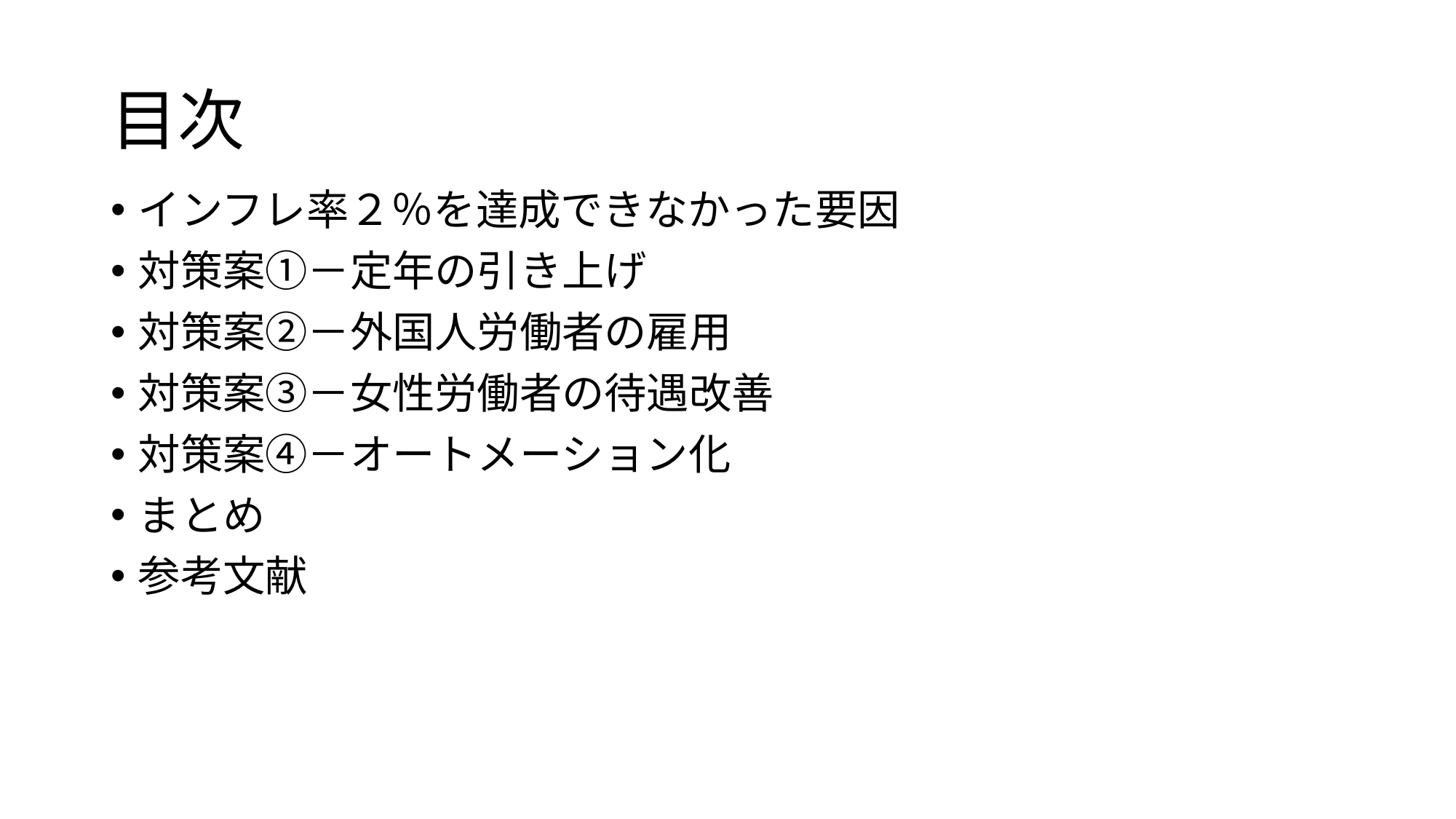

# 目次
インフレ率２％を達成できなかった要因
対策案①－定年の引き上げ
対策案②－外国人労働者の雇用
対策案③－女性労働者の待遇改善
対策案④－オートメーション化
まとめ
参考文献